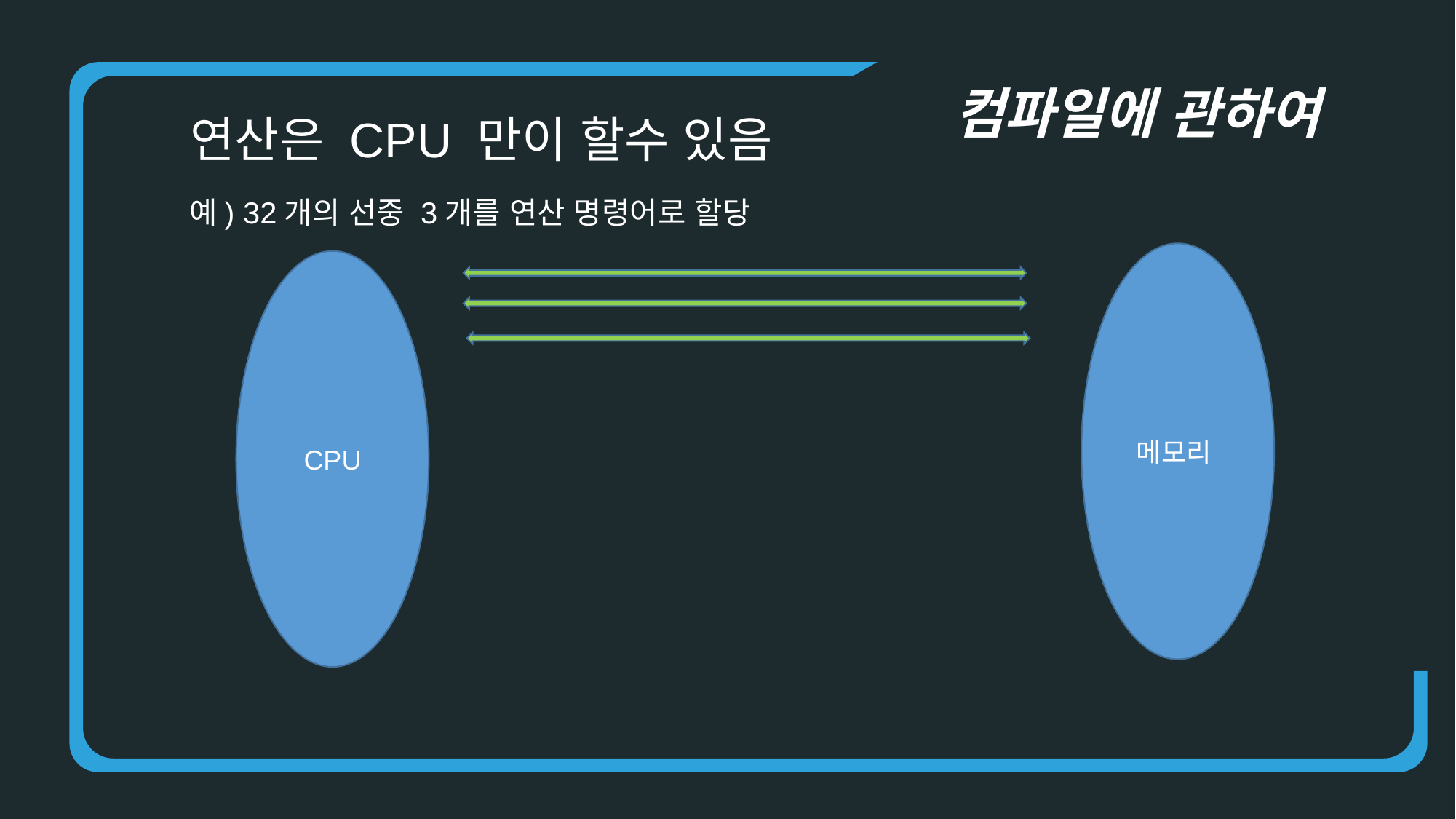

컴파일에 관하여

연산은 CPU 만이 할수 있음
예) 32개의 선중 3개를 연산 명령어로 할당
메모리
CPU